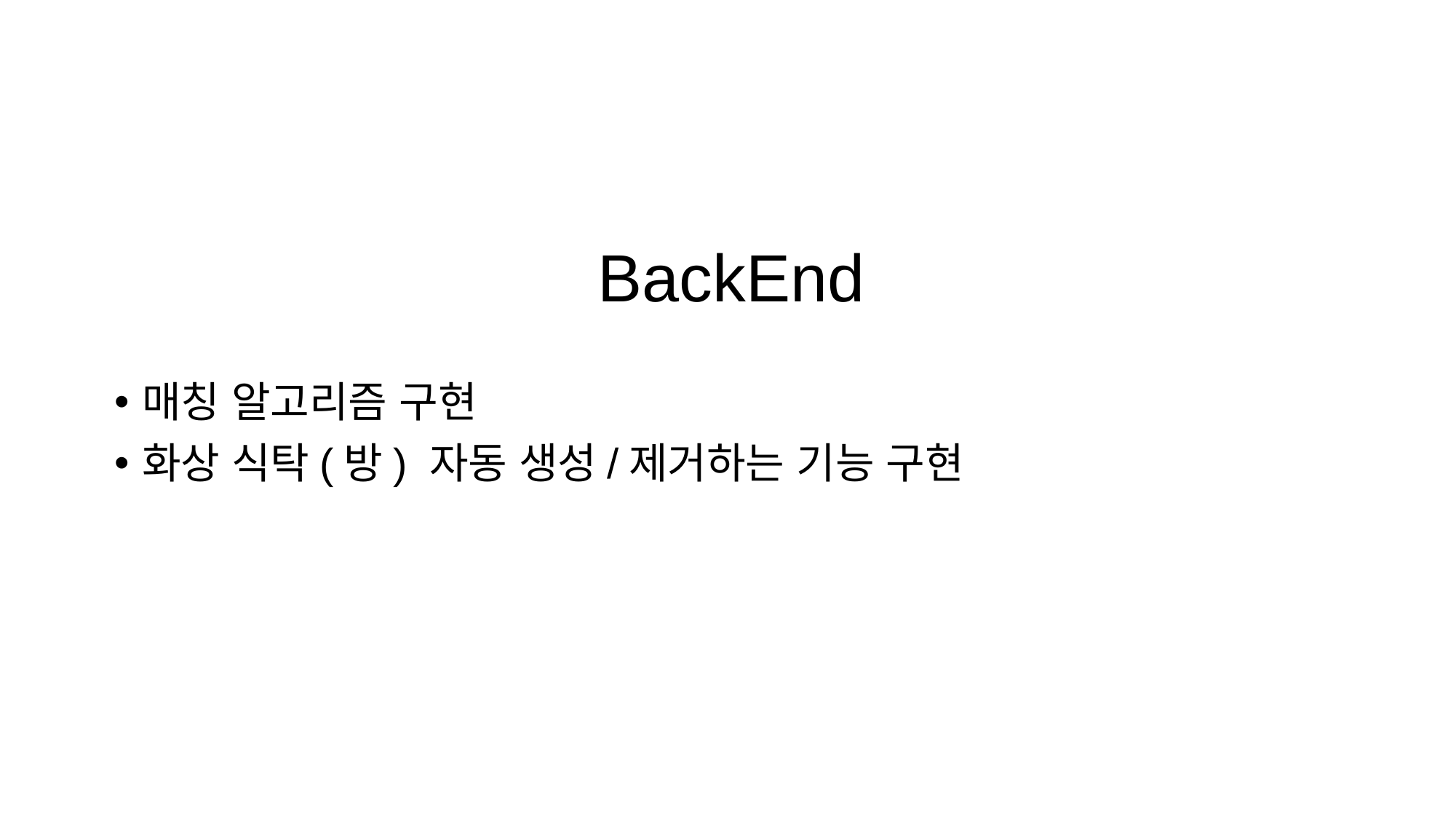

# BackEnd
매칭 알고리즘 구현
화상 식탁(방) 자동 생성/제거하는 기능 구현